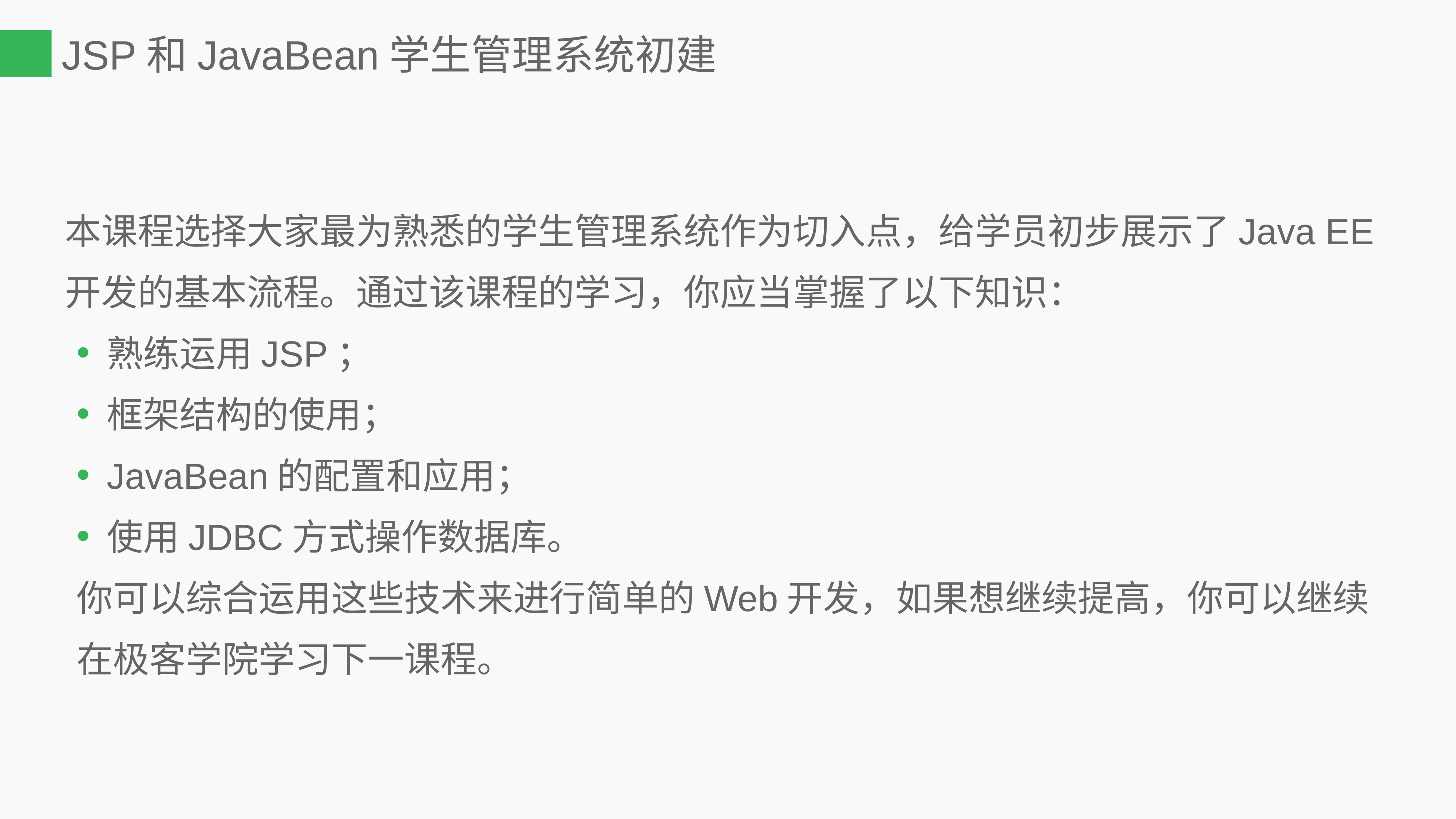

# JSP和JavaBean学生管理系统初建
本课程选择大家最为熟悉的学生管理系统作为切入点，给学员初步展示了Java EE开发的基本流程。通过该课程的学习，你应当掌握了以下知识：
熟练运用JSP；
框架结构的使用；
JavaBean的配置和应用；
使用JDBC方式操作数据库。
你可以综合运用这些技术来进行简单的Web开发，如果想继续提高，你可以继续在极客学院学习下一课程。